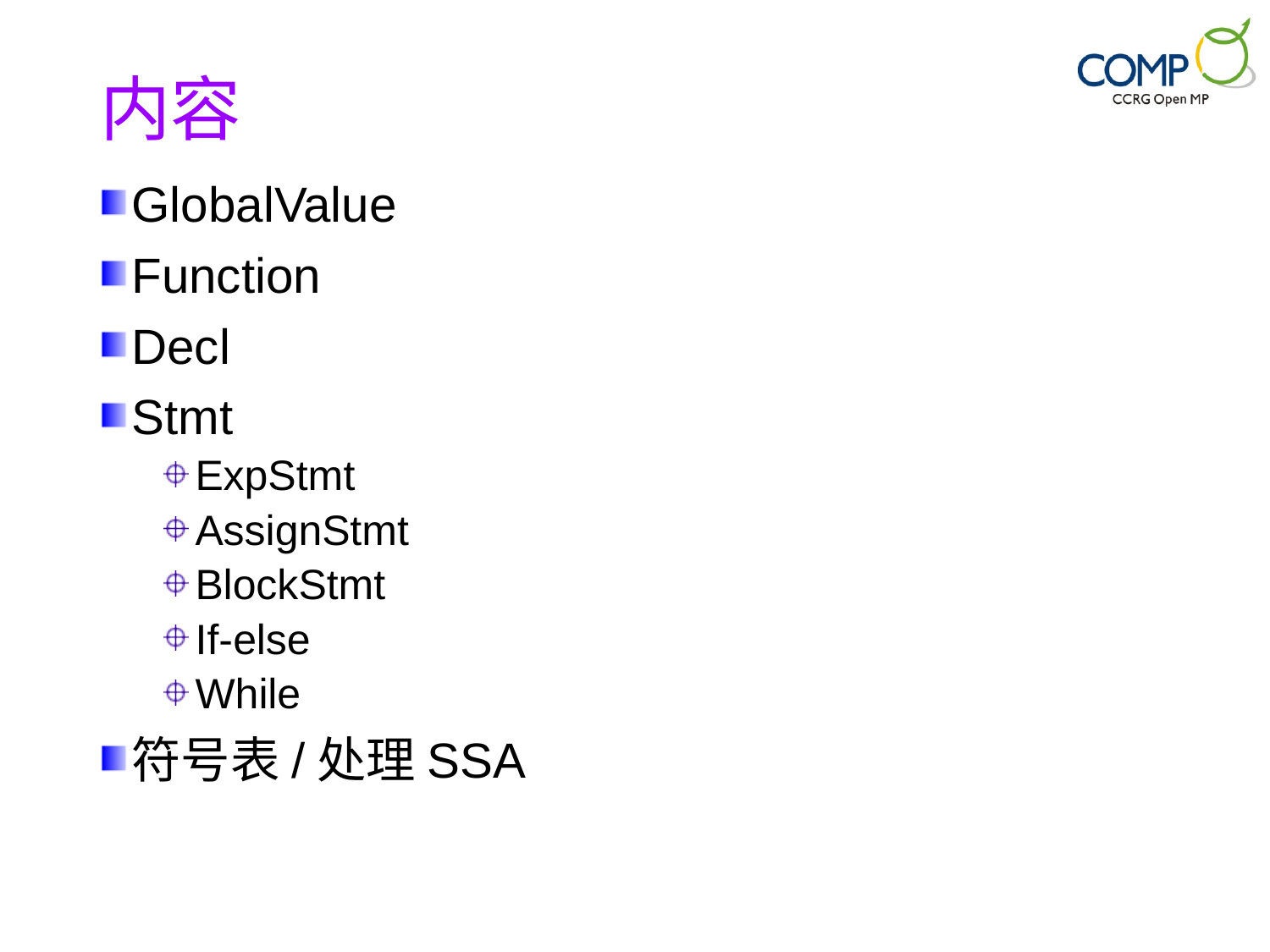

# 内容
GlobalValue
Function
Decl
Stmt
ExpStmt
AssignStmt
BlockStmt
If-else
While
符号表/处理SSA